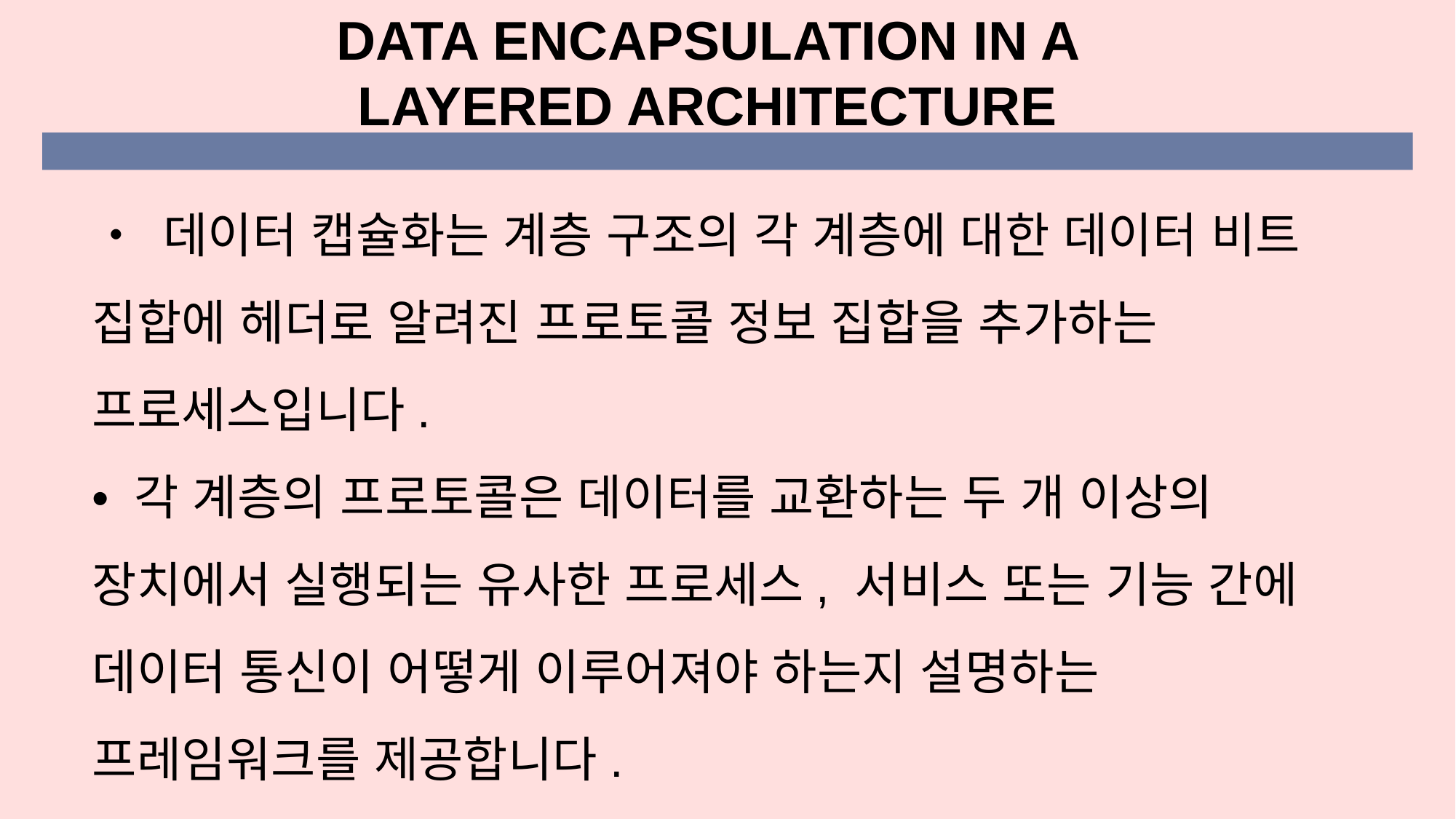

DATA ENCAPSULATION IN A LAYERED ARCHITECTURE

• 데이터 캡슐화는 계층 구조의 각 계층에 대한 데이터 비트 집합에 헤더로 알려진 프로토콜 정보 집합을 추가하는 프로세스입니다.
• 각 계층의 프로토콜은 데이터를 교환하는 두 개 이상의 장치에서 실행되는 유사한 프로세스, 서비스 또는 기능 간에 데이터 통신이 어떻게 이루어져야 하는지 설명하는 프레임워크를 제공합니다.
• 각 계층을 설명하는 규칙에 따라 작동하는 프로토콜은 통신 장치 간의 데이터 교환을 용이하게 합니다.